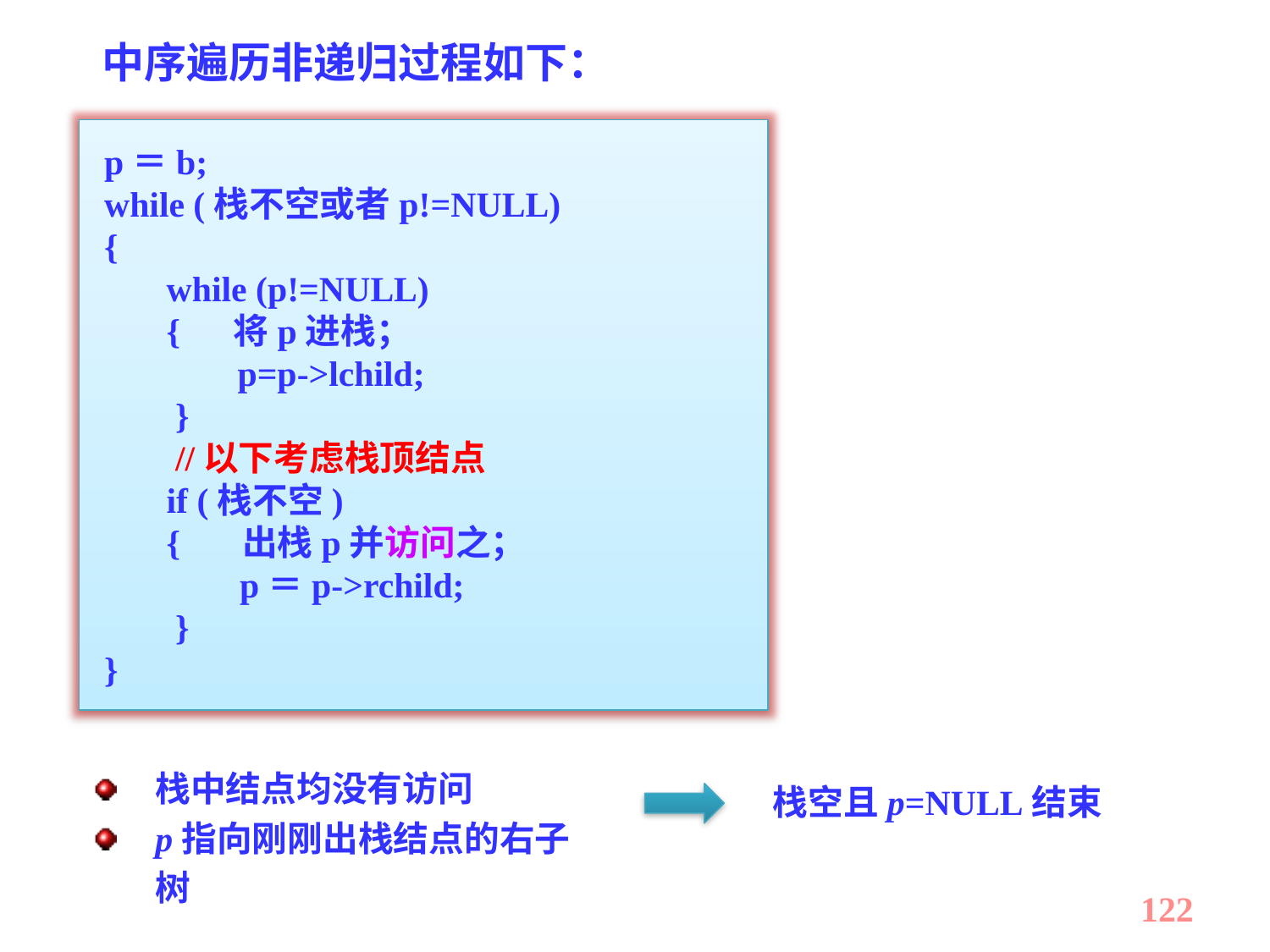

中序遍历非递归过程如下：
p＝b;
while (栈不空或者p!=NULL)
{
       while (p!=NULL)
       {     将p进栈；
               p=p->lchild;
        }
        //以下考虑栈顶结点
       if (栈不空)
       {      出栈p并访问之；
　　       p＝p->rchild;
        }
}
栈中结点均没有访问
p指向刚刚出栈结点的右子树
栈空且p=NULL结束

122